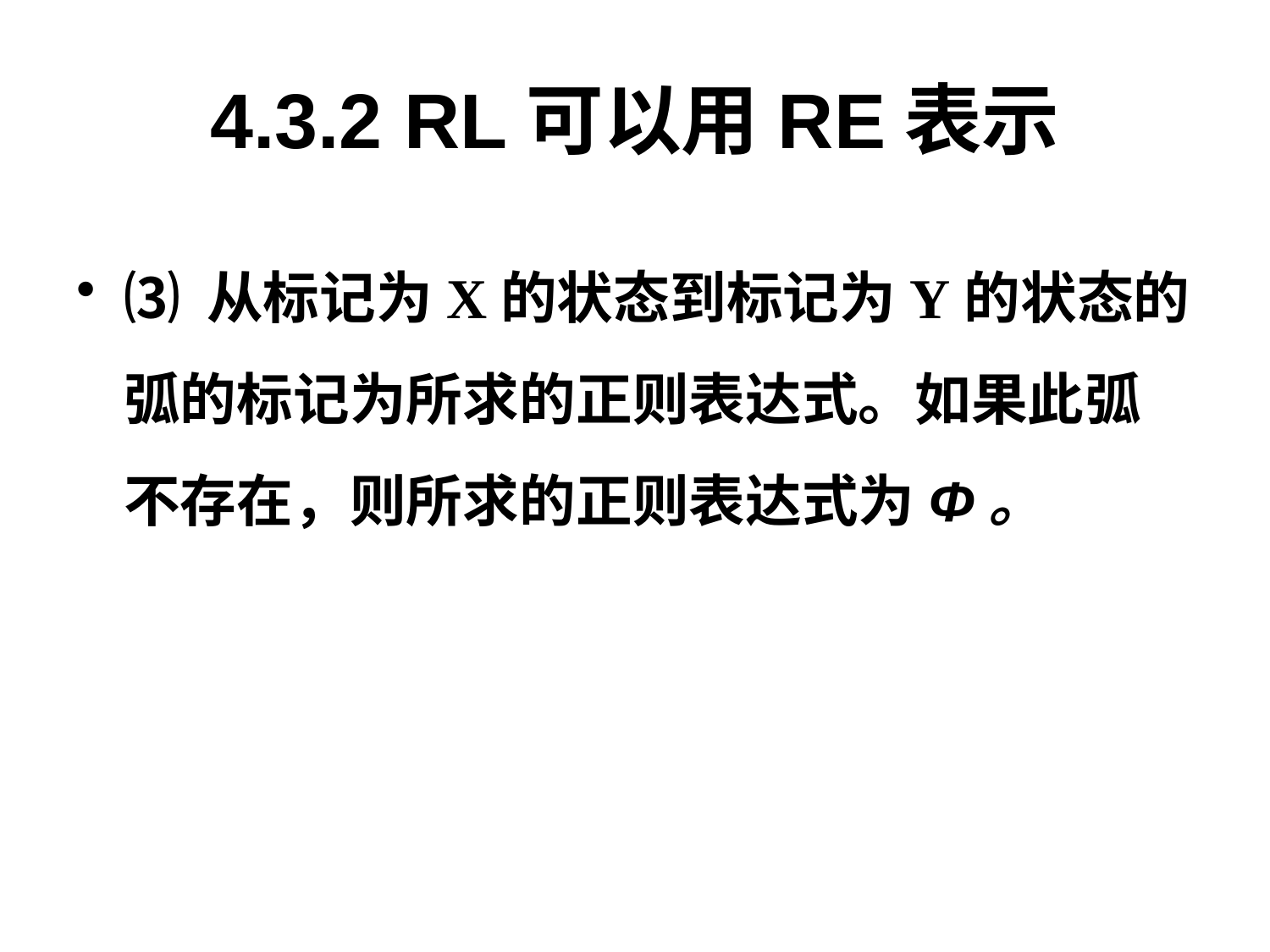

# 4.3.2 RL可以用RE表示
⑶ 从标记为X的状态到标记为Y的状态的弧的标记为所求的正则表达式。如果此弧不存在，则所求的正则表达式为Φ。

51